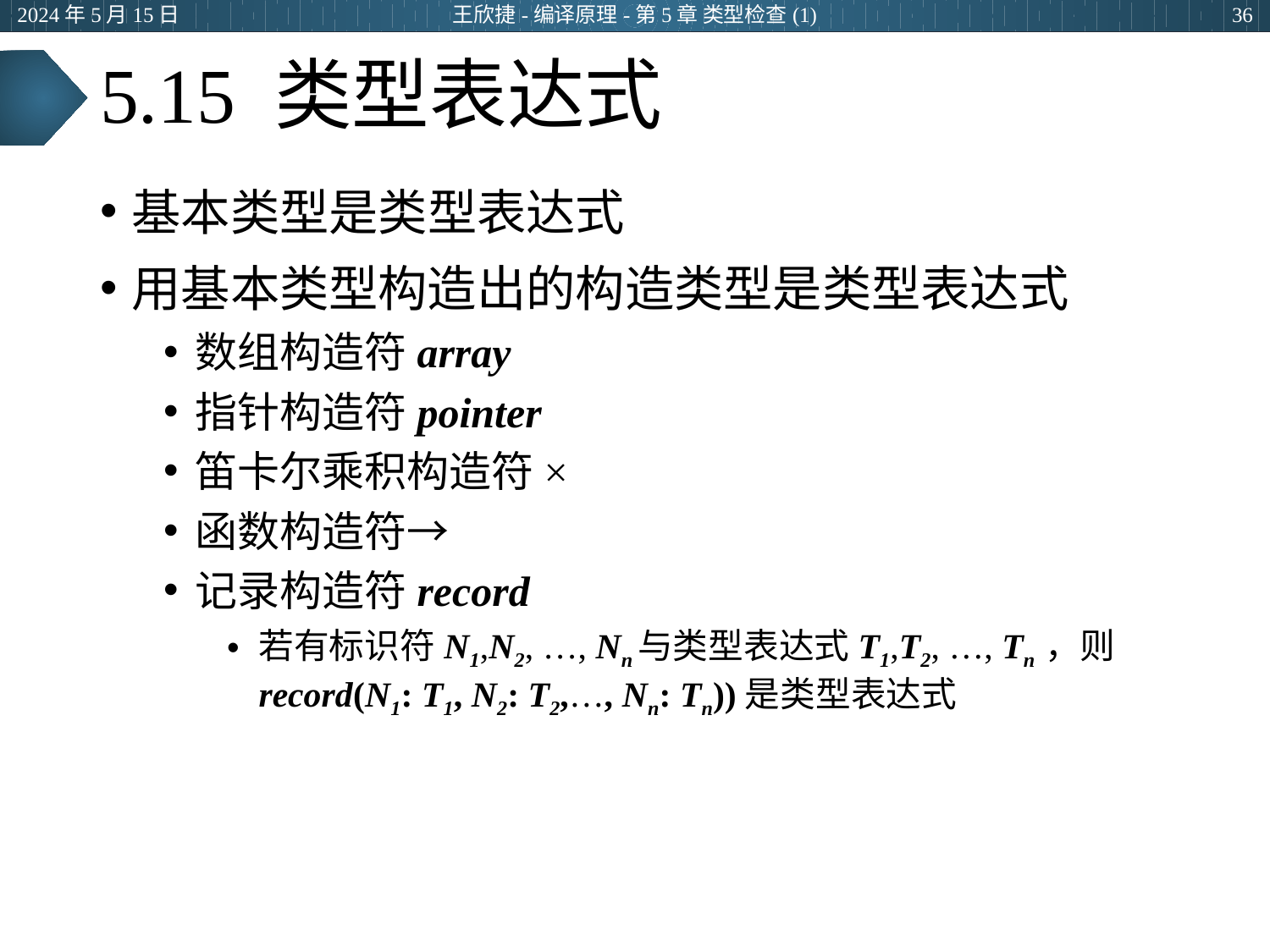

2024年5月15日
王欣捷-编译原理-第5章 类型检查(1)
36
# 5.15 类型表达式
基本类型是类型表达式
用基本类型构造出的构造类型是类型表达式
数组构造符array
指针构造符pointer
笛卡尔乘积构造符×
函数构造符→
记录构造符record
若有标识符N1,N2, …, Nn与类型表达式T1,T2, …, Tn ，则record(N1: T1, N2: T2,…, Nn: Tn))是类型表达式